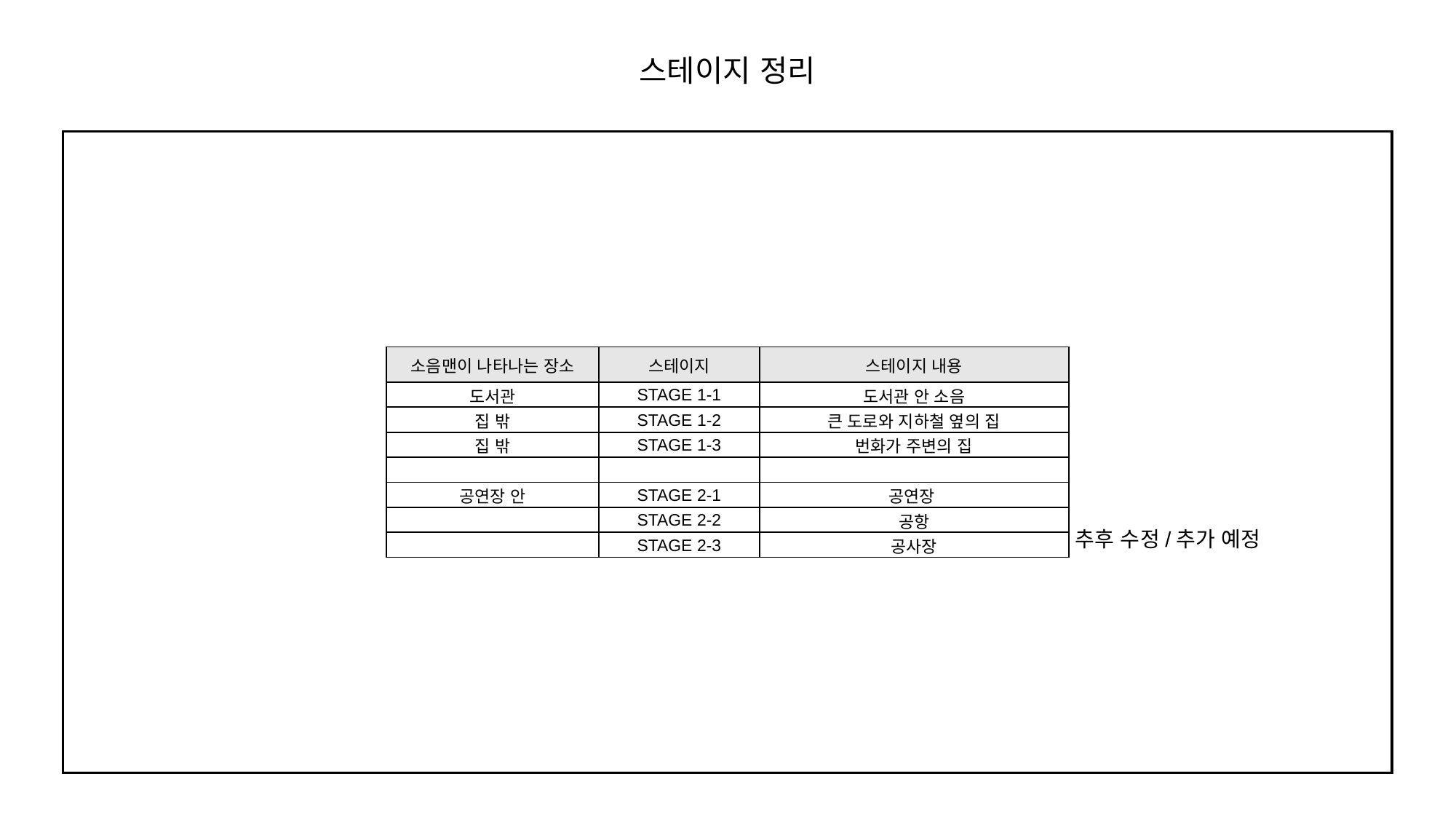

스테이지 정리

| 소음맨이 나타나는 장소 | 스테이지 | 스테이지 내용 |
| --- | --- | --- |
| 도서관 | STAGE 1-1 | 도서관 안 소음 |
| 집 밖 | STAGE 1-2 | 큰 도로와 지하철 옆의 집 |
| 집 밖 | STAGE 1-3 | 번화가 주변의 집 |
|  |  |  |
| 공연장 안 | STAGE 2-1 | 공연장 |
|  | STAGE 2-2 | 공항 |
|  | STAGE 2-3 | 공사장 |
추후 수정/추가 예정